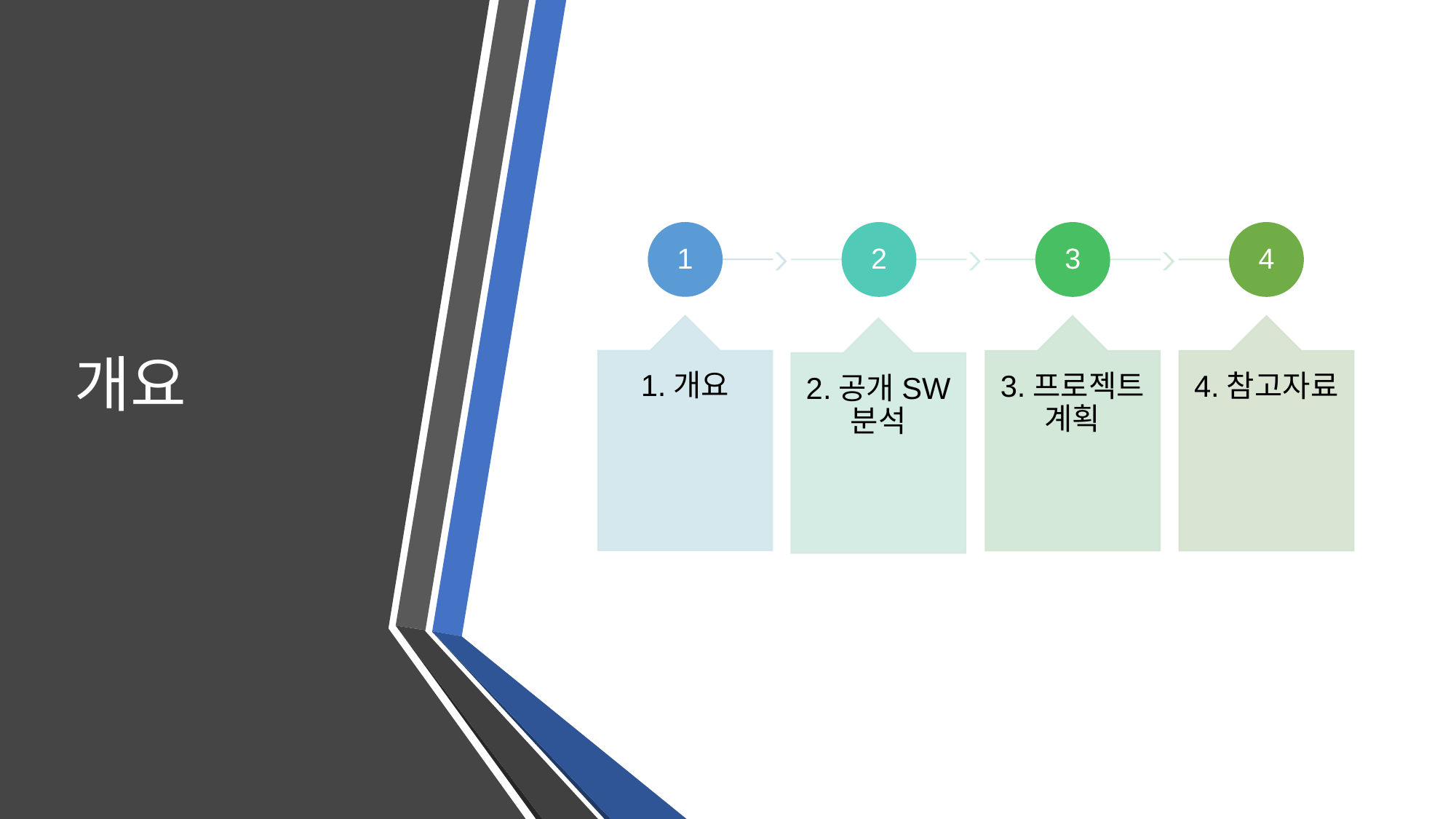

# 개요
1
1.개요
2
2.공개SW 분석
3
3.프로젝트 계획
4
4.참고자료